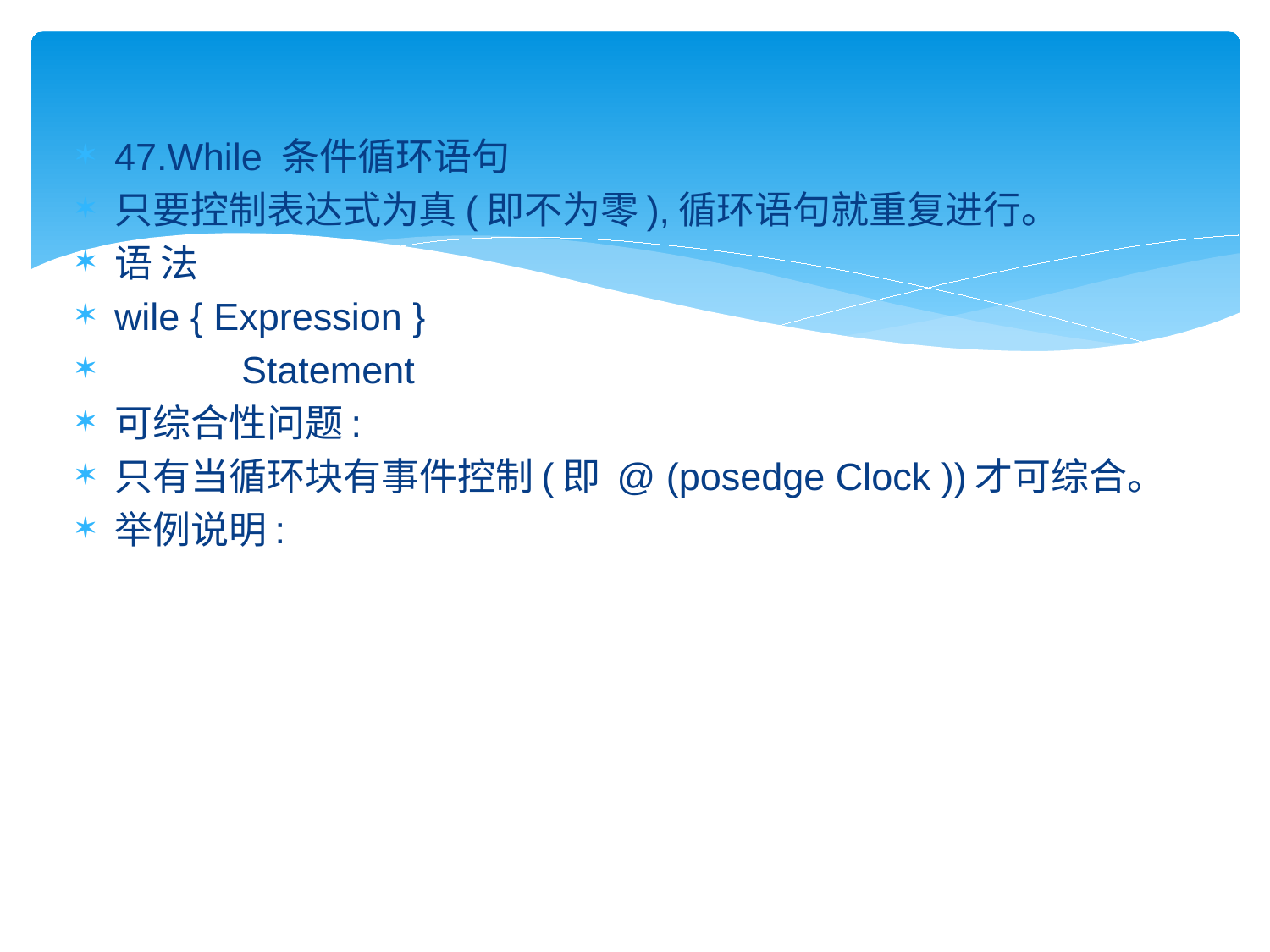

#
47.While 条件循环语句
只要控制表达式为真(即不为零),循环语句就重复进行。
语 法
wile { Expression }
            Statement
可综合性问题:
只有当循环块有事件控制(即 @ (posedge Clock ))才可综合。
举例说明: